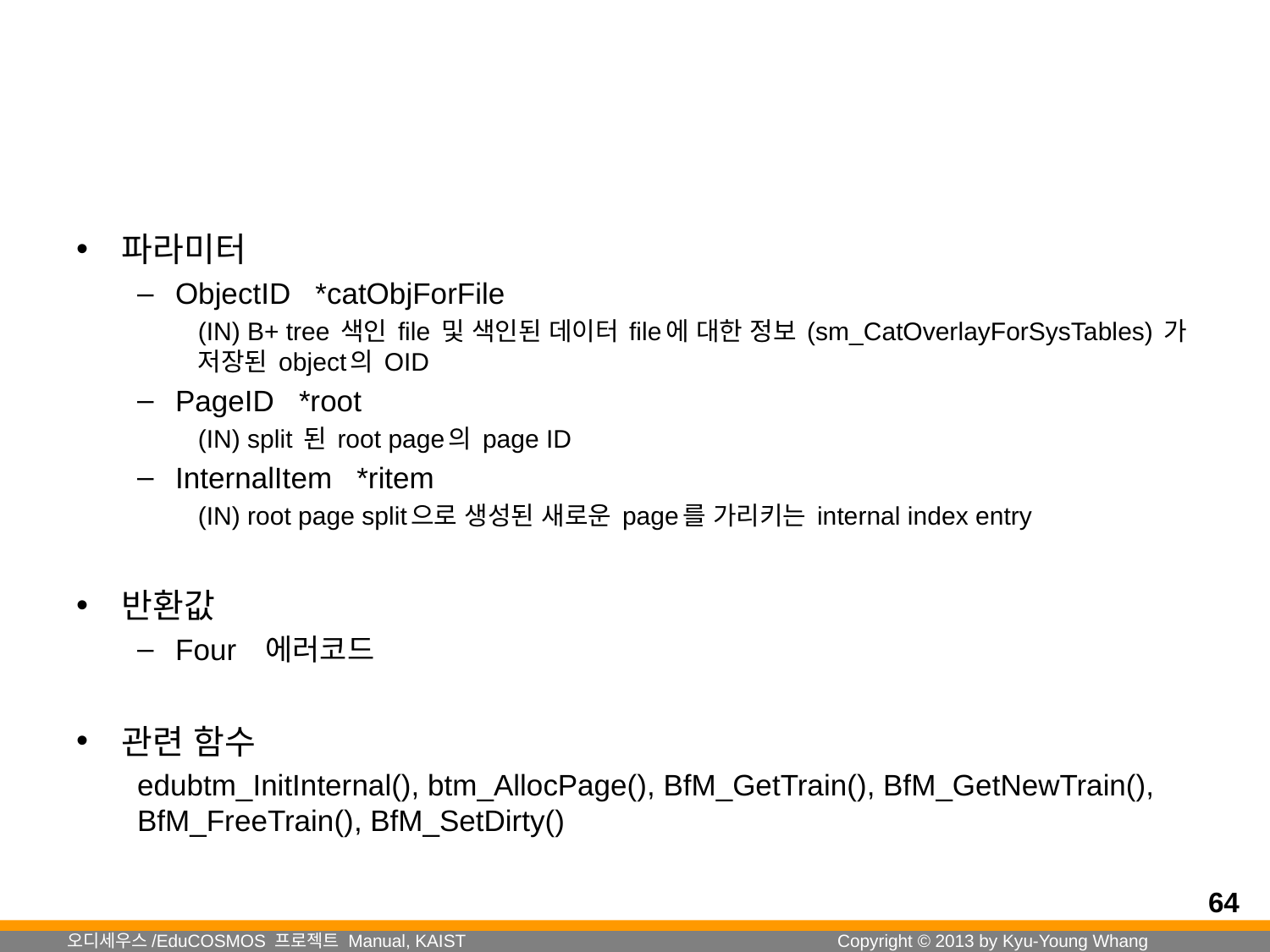

#
파라미터
ObjectID   *catObjForFile
(IN) B+ tree 색인 file 및 색인된 데이터 file에 대한 정보 (sm_CatOverlayForSysTables) 가 저장된 object의 OID
PageID   *root
(IN) split 된 root page의 page ID
InternalItem   *ritem
(IN) root page split으로 생성된 새로운 page를 가리키는 internal index entry

반환값
Four   에러코드

관련 함수
edubtm_InitInternal(), btm_AllocPage(), BfM_GetTrain(), BfM_GetNewTrain(), BfM_FreeTrain(), BfM_SetDirty()